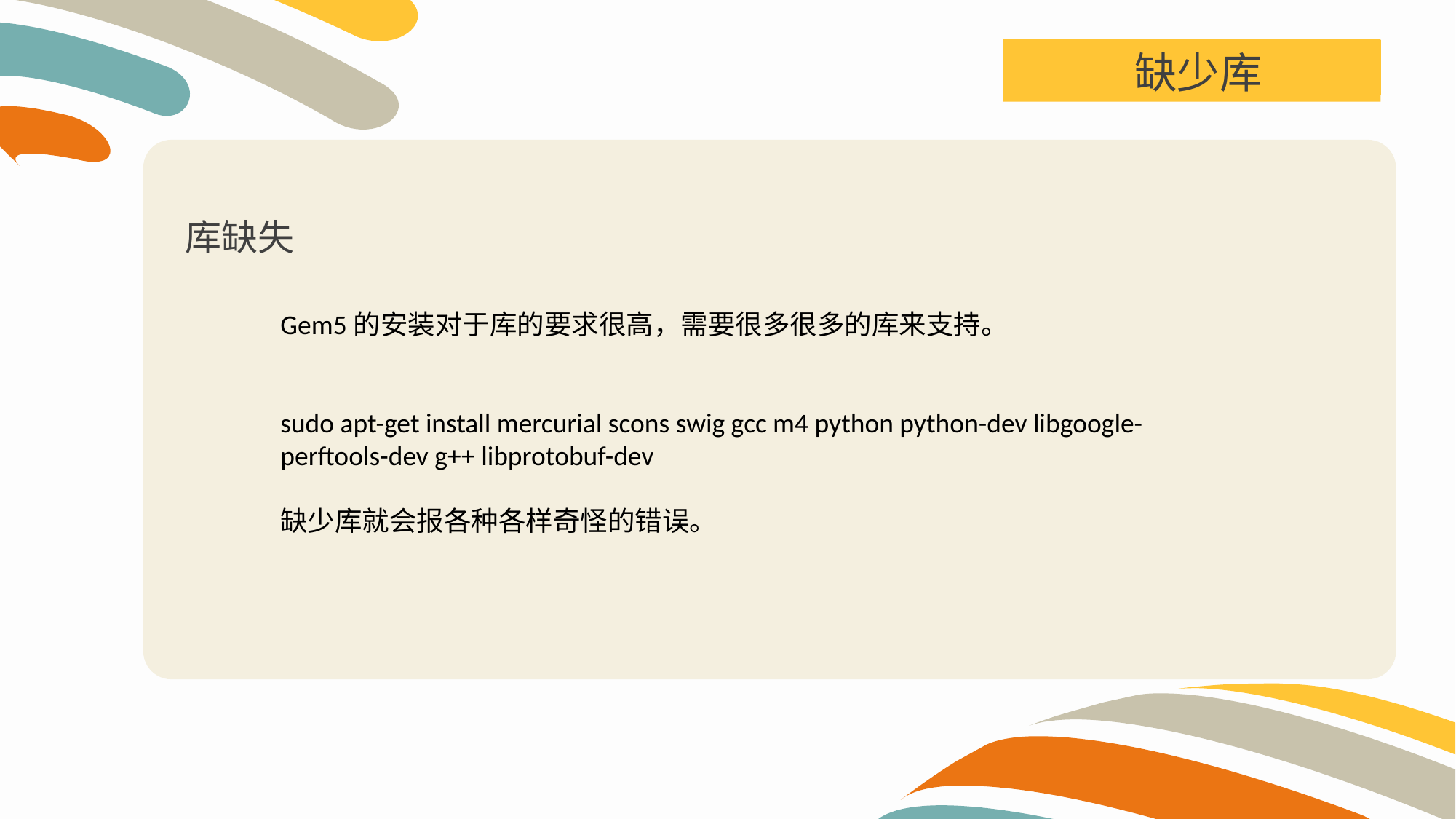

缺少库

库缺失
Gem5的安装对于库的要求很高，需要很多很多的库来支持。

sudo apt-get install mercurial scons swig gcc m4 python python-dev libgoogle-perftools-dev g++ libprotobuf-dev

缺少库就会报各种各样奇怪的错误。